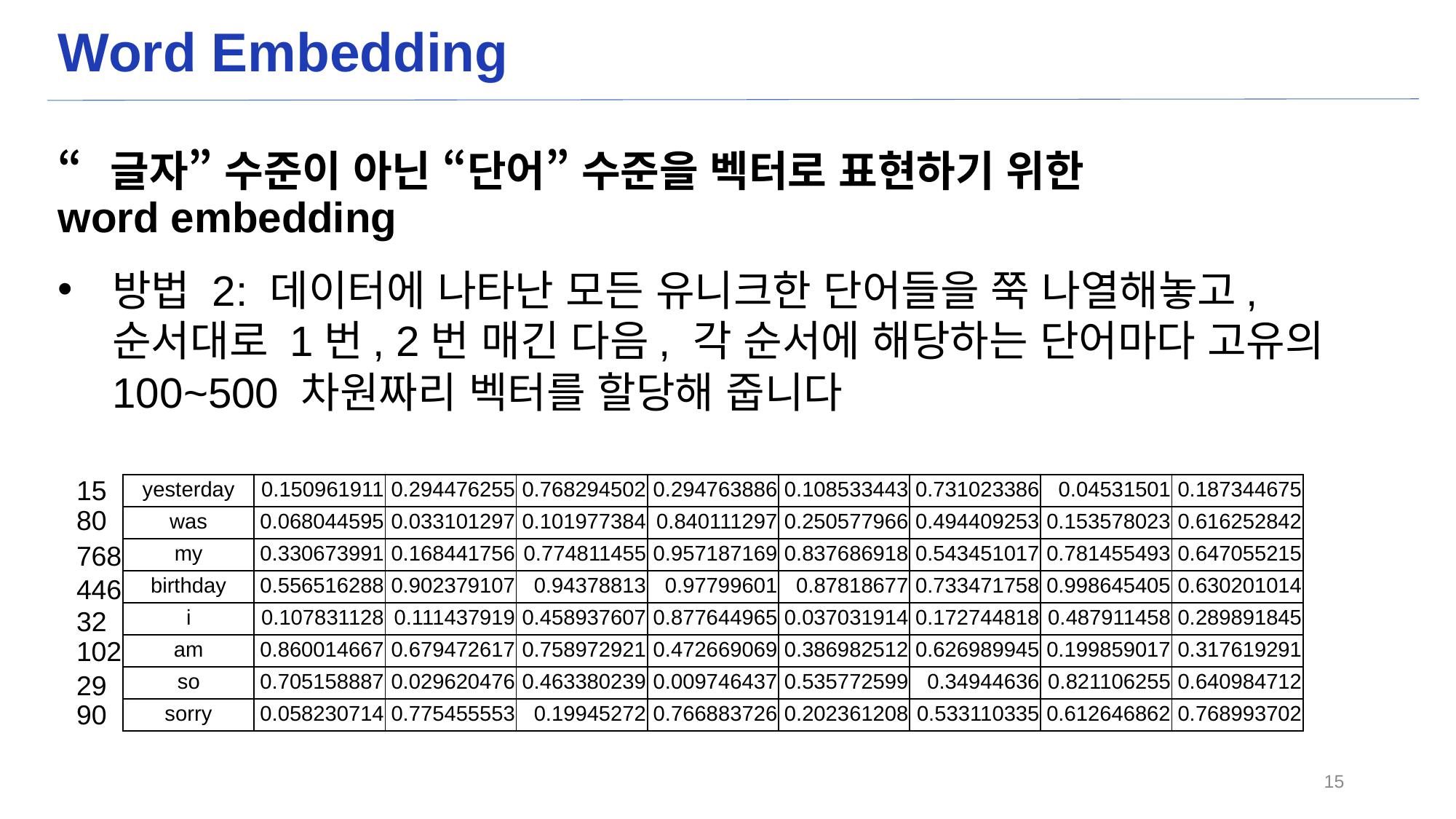

# Word Embedding
“글자” 수준이 아닌 “단어” 수준을 벡터로 표현하기 위한
word embedding
방법 2: 데이터에 나타난 모든 유니크한 단어들을 쭉 나열해놓고,
순서대로 1번, 2번 매긴 다음, 각 순서에 해당하는 단어마다 고유의
100~500 차원짜리 벡터를 할당해 줍니다
15
| yesterday | 0.150961911 | 0.294476255 | 0.768294502 | 0.294763886 | 0.108533443 | 0.731023386 | 0.04531501 | 0.187344675 |
| --- | --- | --- | --- | --- | --- | --- | --- | --- |
| was | 0.068044595 | 0.033101297 | 0.101977384 | 0.840111297 | 0.250577966 | 0.494409253 | 0.153578023 | 0.616252842 |
| my | 0.330673991 | 0.168441756 | 0.774811455 | 0.957187169 | 0.837686918 | 0.543451017 | 0.781455493 | 0.647055215 |
| birthday | 0.556516288 | 0.902379107 | 0.94378813 | 0.97799601 | 0.87818677 | 0.733471758 | 0.998645405 | 0.630201014 |
| i | 0.107831128 | 0.111437919 | 0.458937607 | 0.877644965 | 0.037031914 | 0.172744818 | 0.487911458 | 0.289891845 |
| am | 0.860014667 | 0.679472617 | 0.758972921 | 0.472669069 | 0.386982512 | 0.626989945 | 0.199859017 | 0.317619291 |
| so | 0.705158887 | 0.029620476 | 0.463380239 | 0.009746437 | 0.535772599 | 0.34944636 | 0.821106255 | 0.640984712 |
| sorry | 0.058230714 | 0.775455553 | 0.19945272 | 0.766883726 | 0.202361208 | 0.533110335 | 0.612646862 | 0.768993702 |
80
768
446
32
102
29
90
15